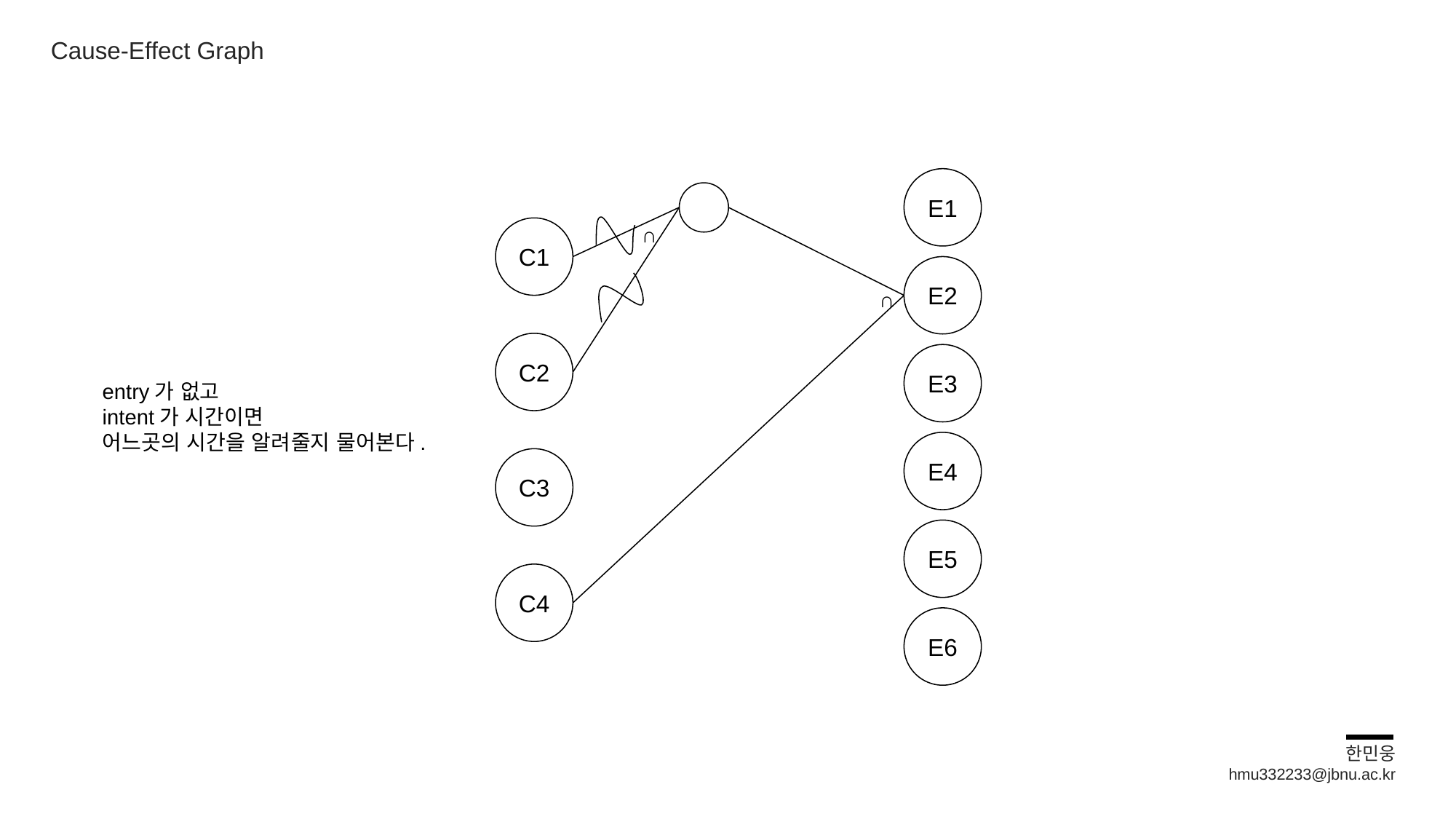

Cause-Effect Graph
E1

∩

C1
E2

∩
C2
E3
entry가 없고
intent가 시간이면
어느곳의 시간을 알려줄지 물어본다.
E4
C3
E5
C4
E6
한민웅
hmu332233@jbnu.ac.kr